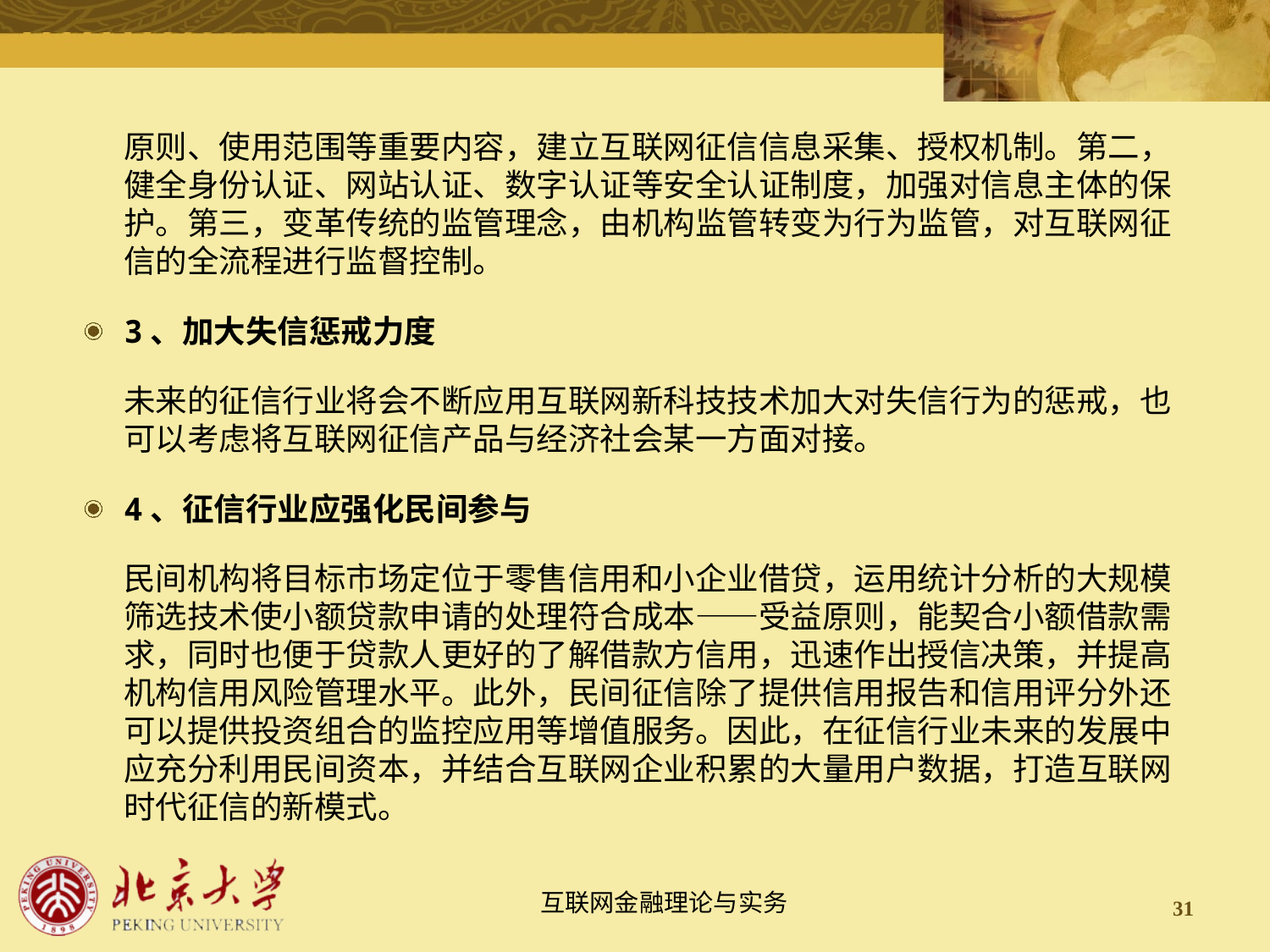

原则、使用范围等重要内容，建立互联网征信信息采集、授权机制。第二，健全身份认证、网站认证、数字认证等安全认证制度，加强对信息主体的保护。第三，变革传统的监管理念，由机构监管转变为行为监管，对互联网征信的全流程进行监督控制。
3、加大失信惩戒力度
未来的征信行业将会不断应用互联网新科技技术加大对失信行为的惩戒，也可以考虑将互联网征信产品与经济社会某一方面对接。
4、征信行业应强化民间参与
民间机构将目标市场定位于零售信用和小企业借贷，运用统计分析的大规模筛选技术使小额贷款申请的处理符合成本——受益原则，能契合小额借款需求，同时也便于贷款人更好的了解借款方信用，迅速作出授信决策，并提高机构信用风险管理水平。此外，民间征信除了提供信用报告和信用评分外还可以提供投资组合的监控应用等增值服务。因此，在征信行业未来的发展中应充分利用民间资本，并结合互联网企业积累的大量用户数据，打造互联网时代征信的新模式。
31